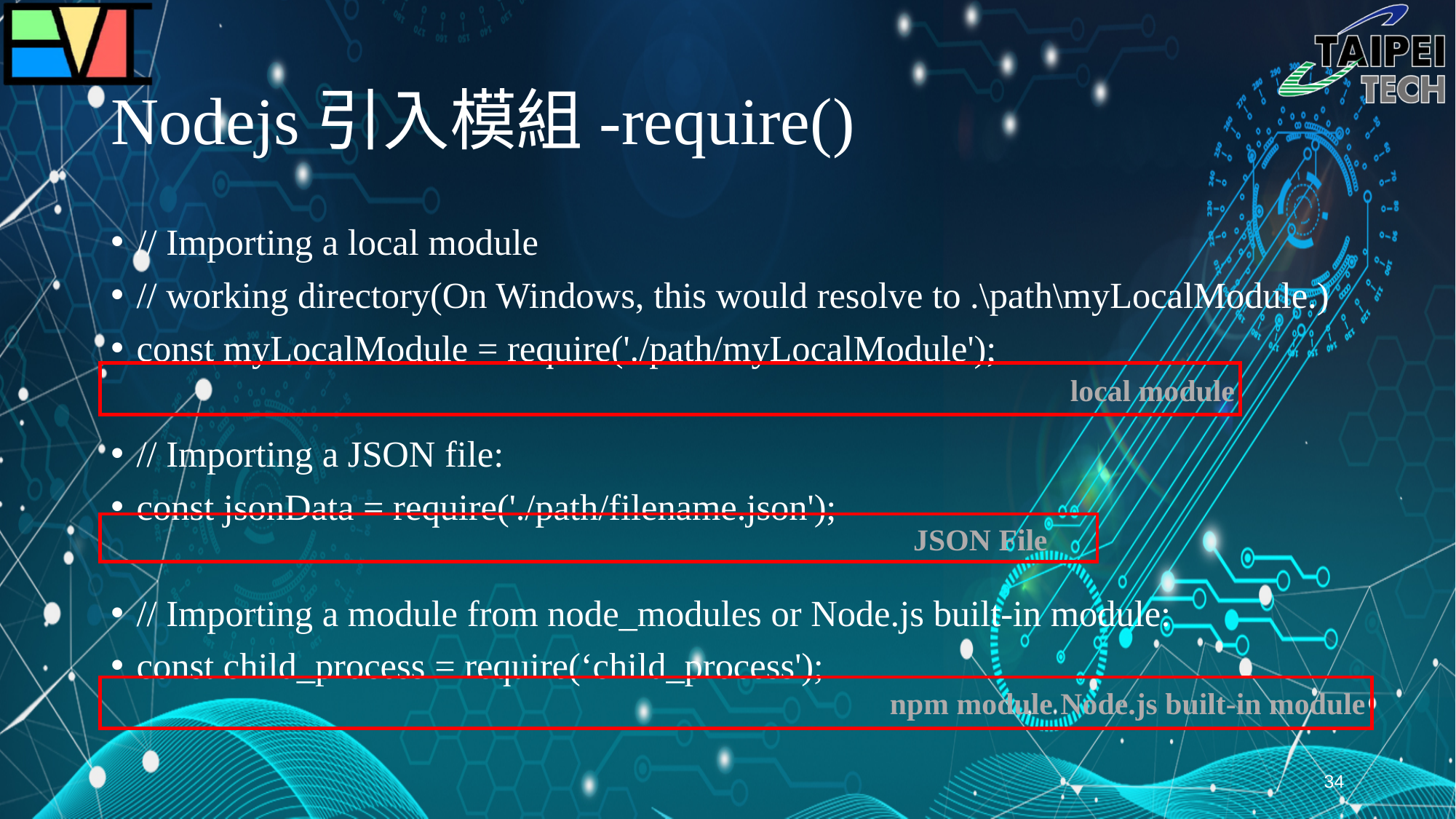

# Nodejs引入模組-require()
// Importing a local module
// working directory(On Windows, this would resolve to .\path\myLocalModule.)
const myLocalModule = require('./path/myLocalModule');

// Importing a JSON file:
const jsonData = require('./path/filename.json');

// Importing a module from node_modules or Node.js built-in module:
const child_process = require(‘child_process');

local module

JSON File

npm module Node.js built-in module
34